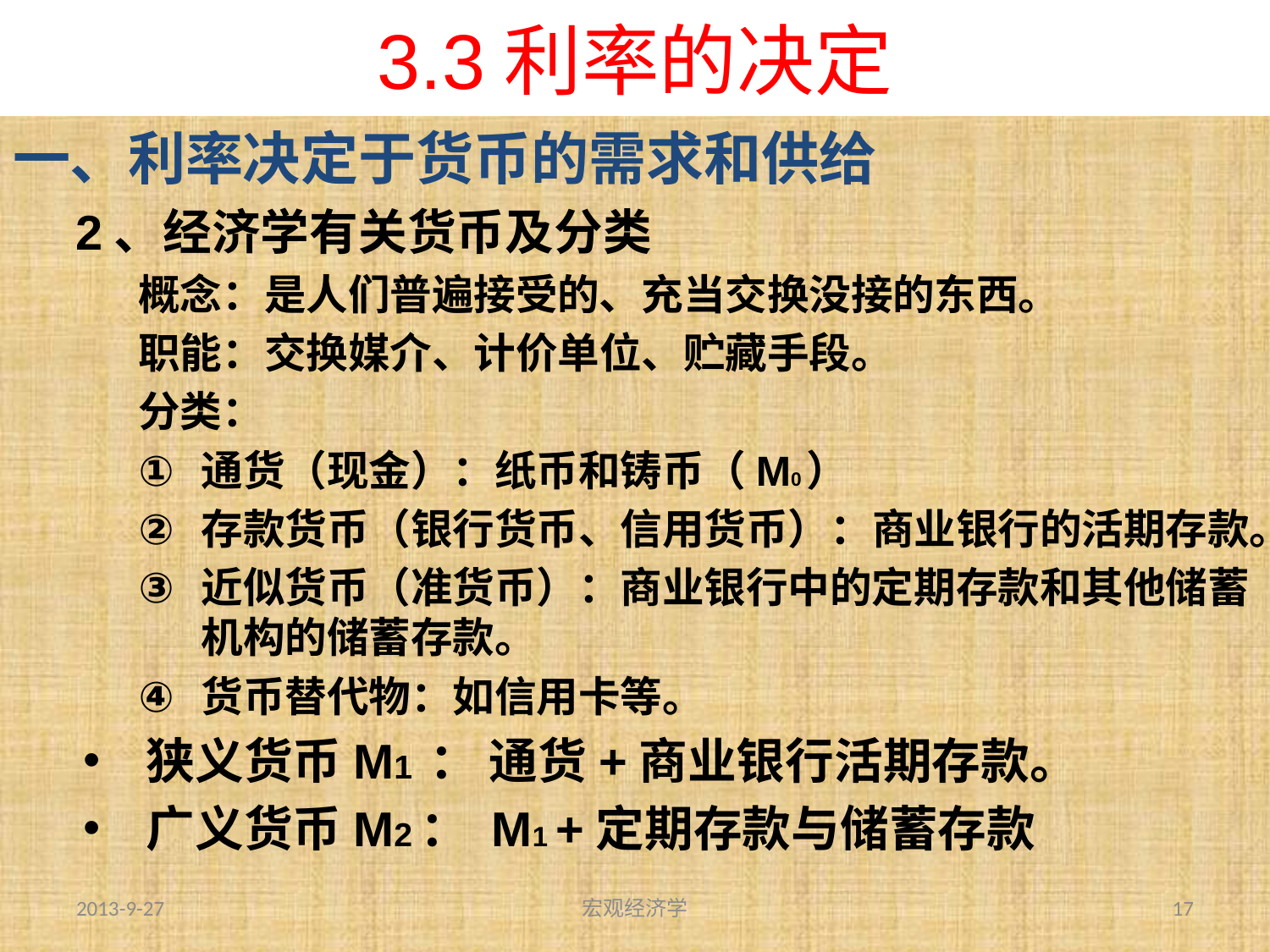

# 3.3利率的决定
一、利率决定于货币的需求和供给
2、经济学有关货币及分类
概念：是人们普遍接受的、充当交换没接的东西。
职能：交换媒介、计价单位、贮藏手段。
分类：
通货（现金）：纸币和铸币（M0）
存款货币（银行货币、信用货币）：商业银行的活期存款。
近似货币（准货币）：商业银行中的定期存款和其他储蓄机构的储蓄存款。
货币替代物：如信用卡等。
狭义货币M1 ： 通货+商业银行活期存款。
广义货币M2： M1 +定期存款与储蓄存款
2013-9-27
宏观经济学
17